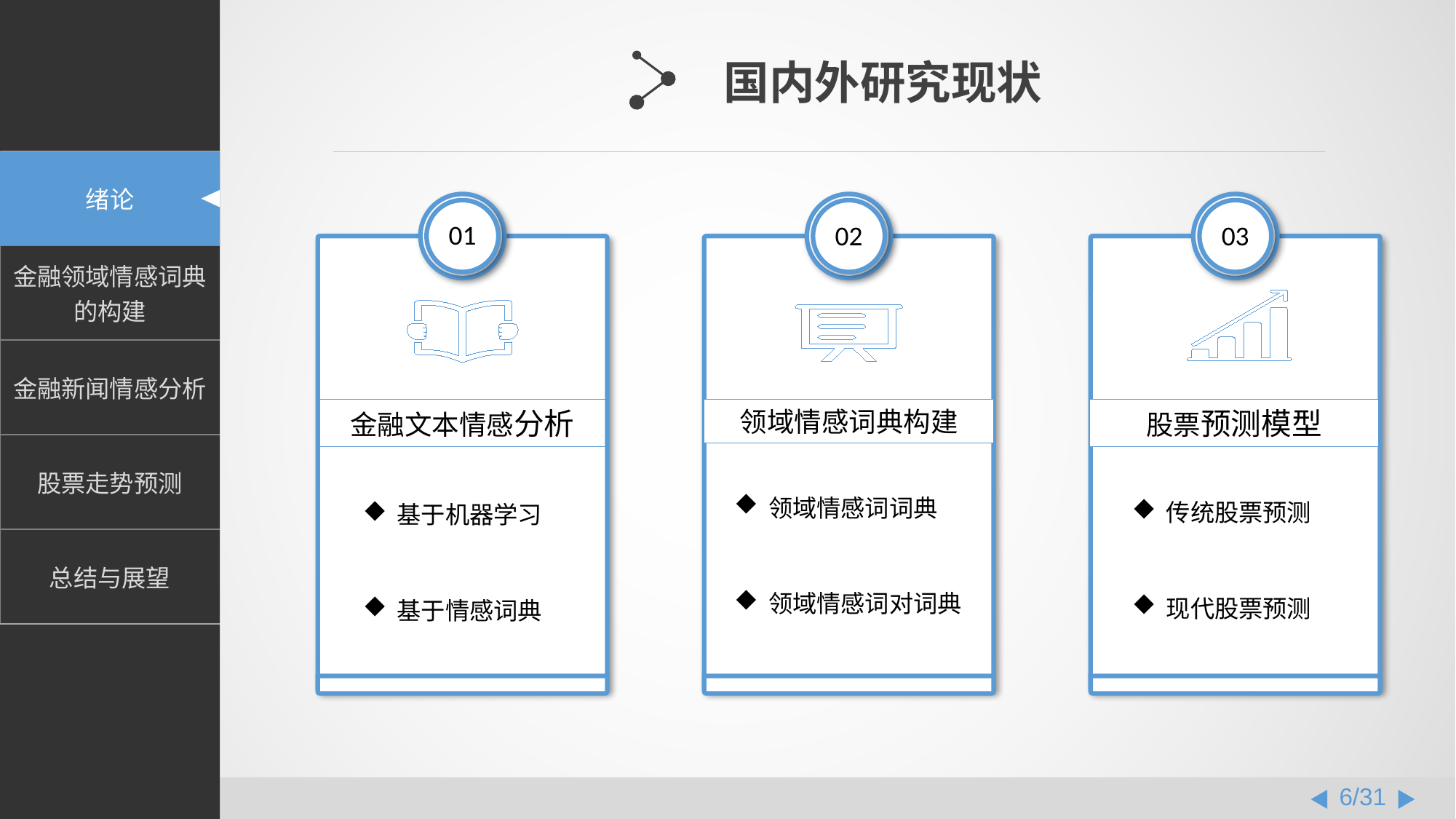

国内外研究现状

01
02
03

金融文本情感分析
领域情感词典构建
股票预测模型
领域情感词词典

领域情感词对词典

传统股票预测

现代股票预测
基于机器学习

基于情感词典